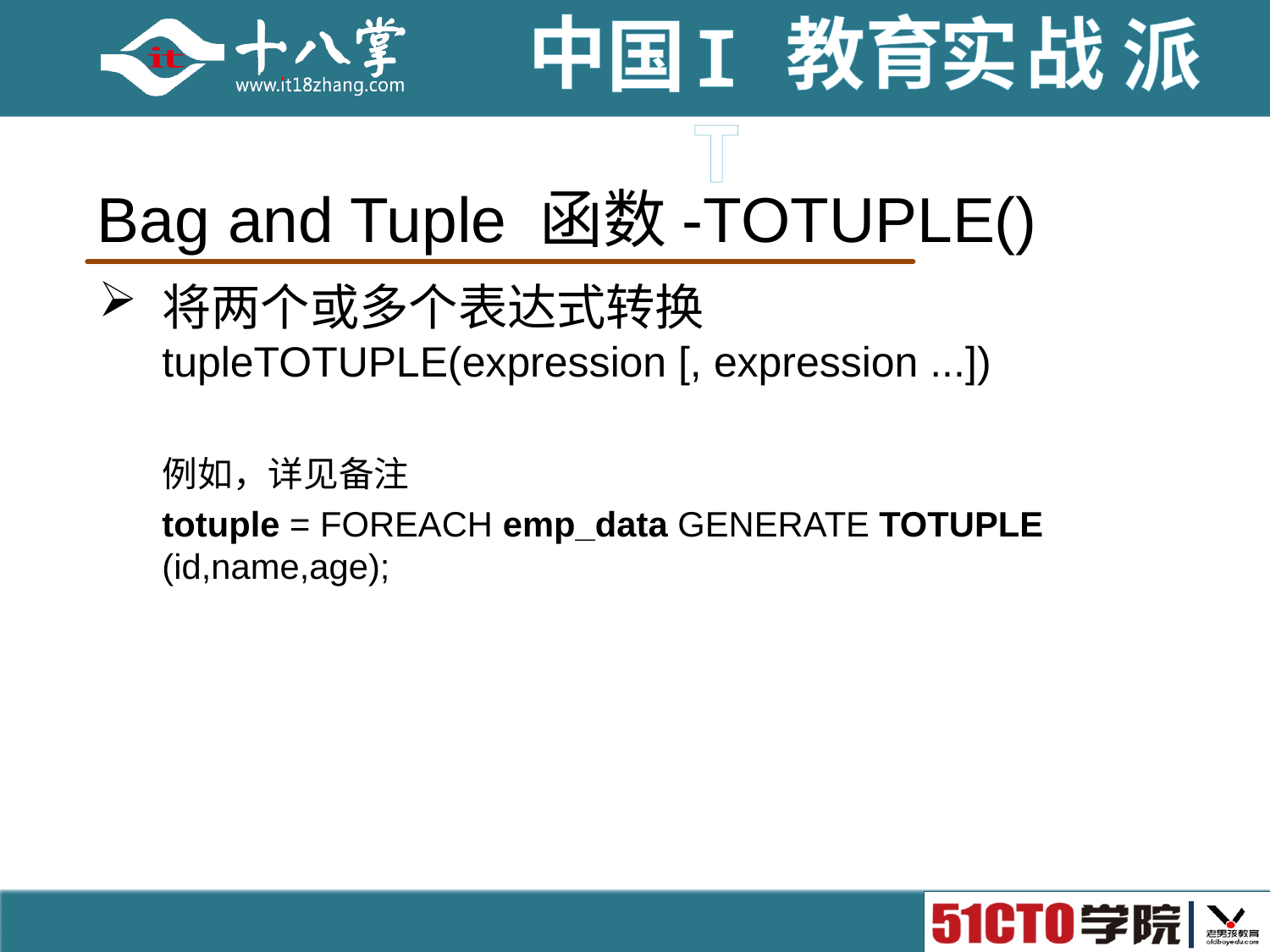

# Bag and Tuple 函数-TOTUPLE()
将两个或多个表达式转换tupleTOTUPLE(expression [, expression ...])

例如，详见备注
totuple = FOREACH emp_data GENERATE TOTUPLE (id,name,age);